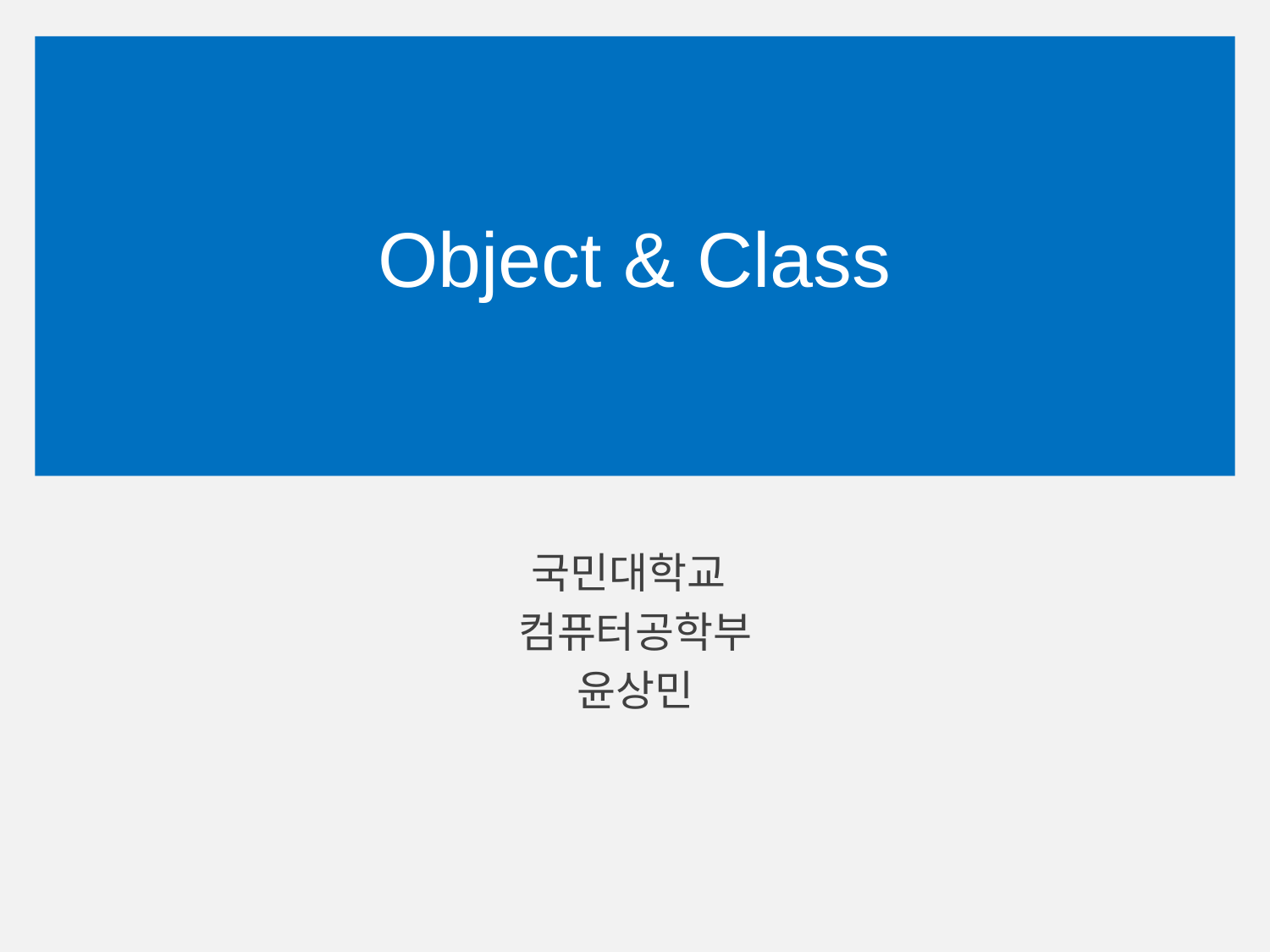

# Object & Class
국민대학교
컴퓨터공학부
윤상민